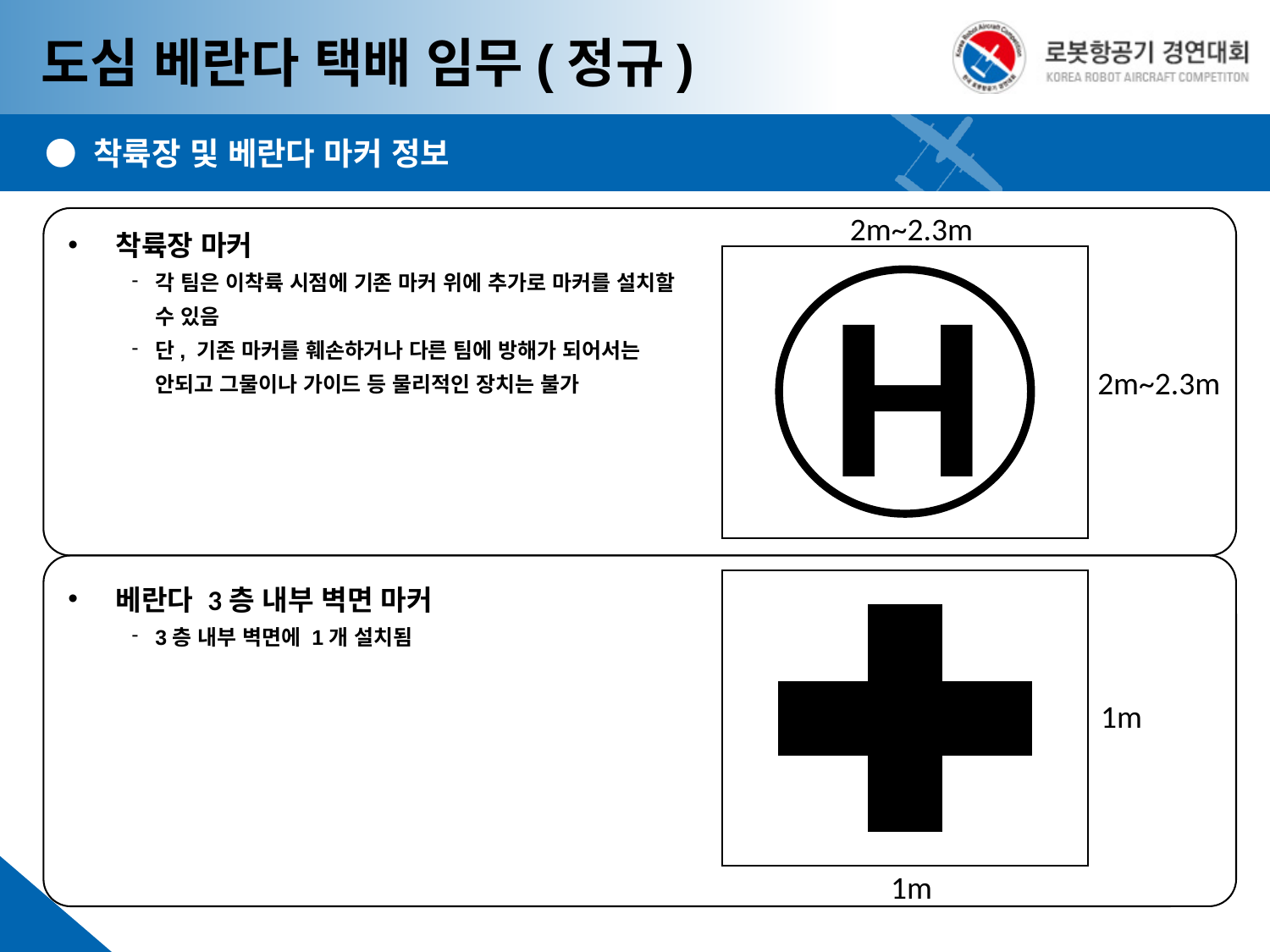

도심 베란다 택배 임무(정규)
● 착륙장 및 베란다 마커 정보
2m~2.3m

착륙장 마커
각 팀은 이착륙 시점에 기존 마커 위에 추가로 마커를 설치할 수 있음
단, 기존 마커를 훼손하거나 다른 팀에 방해가 되어서는 안되고 그물이나 가이드 등 물리적인 장치는 불가

베란다 3층 내부 벽면 마커
3층 내부 벽면에 1개 설치됨

H

2m~2.3m

1m
1m